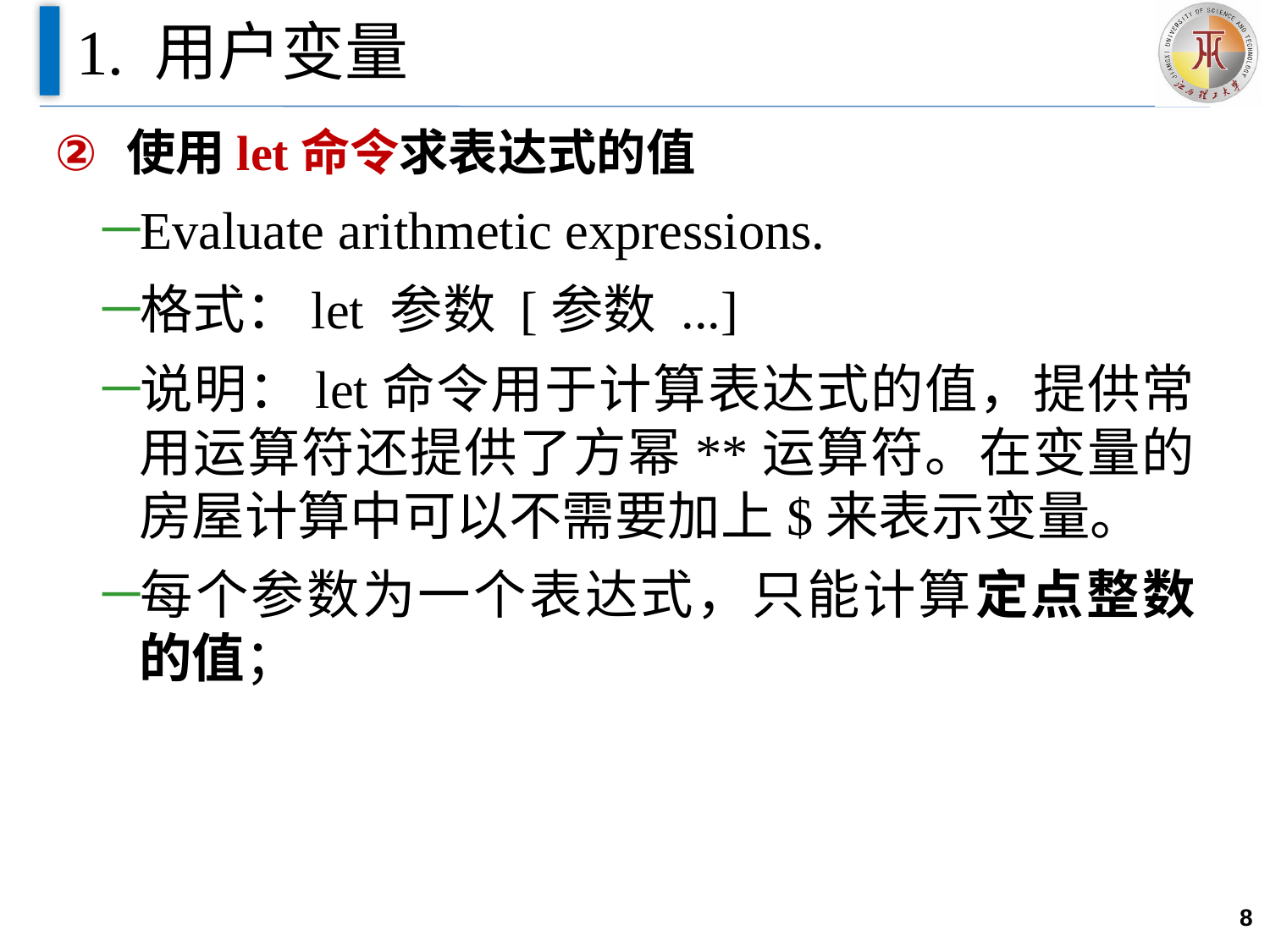

# 1. 用户变量
使用let命令求表达式的值
Evaluate arithmetic expressions.
格式：let 参数 [参数 ...]
说明：let命令用于计算表达式的值，提供常用运算符还提供了方幂**运算符。在变量的房屋计算中可以不需要加上$来表示变量。
每个参数为一个表达式，只能计算定点整数的值；
8